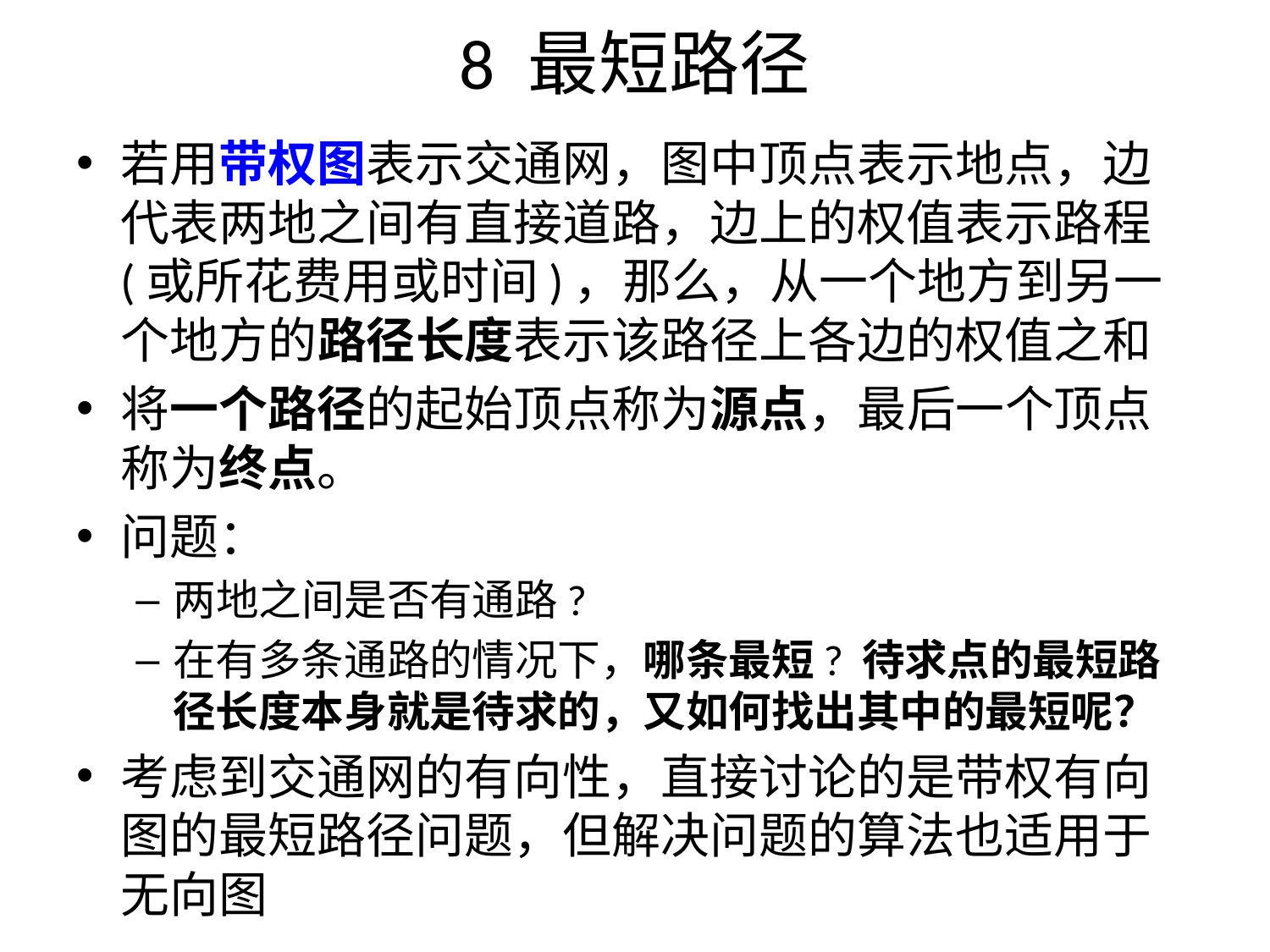

# 8 最短路径
若用带权图表示交通网，图中顶点表示地点，边代表两地之间有直接道路，边上的权值表示路程(或所花费用或时间)，那么，从一个地方到另一个地方的路径长度表示该路径上各边的权值之和
将一个路径的起始顶点称为源点，最后一个顶点称为终点。
问题：
两地之间是否有通路?
在有多条通路的情况下，哪条最短? 待求点的最短路径长度本身就是待求的，又如何找出其中的最短呢？
考虑到交通网的有向性，直接讨论的是带权有向图的最短路径问题，但解决问题的算法也适用于无向图